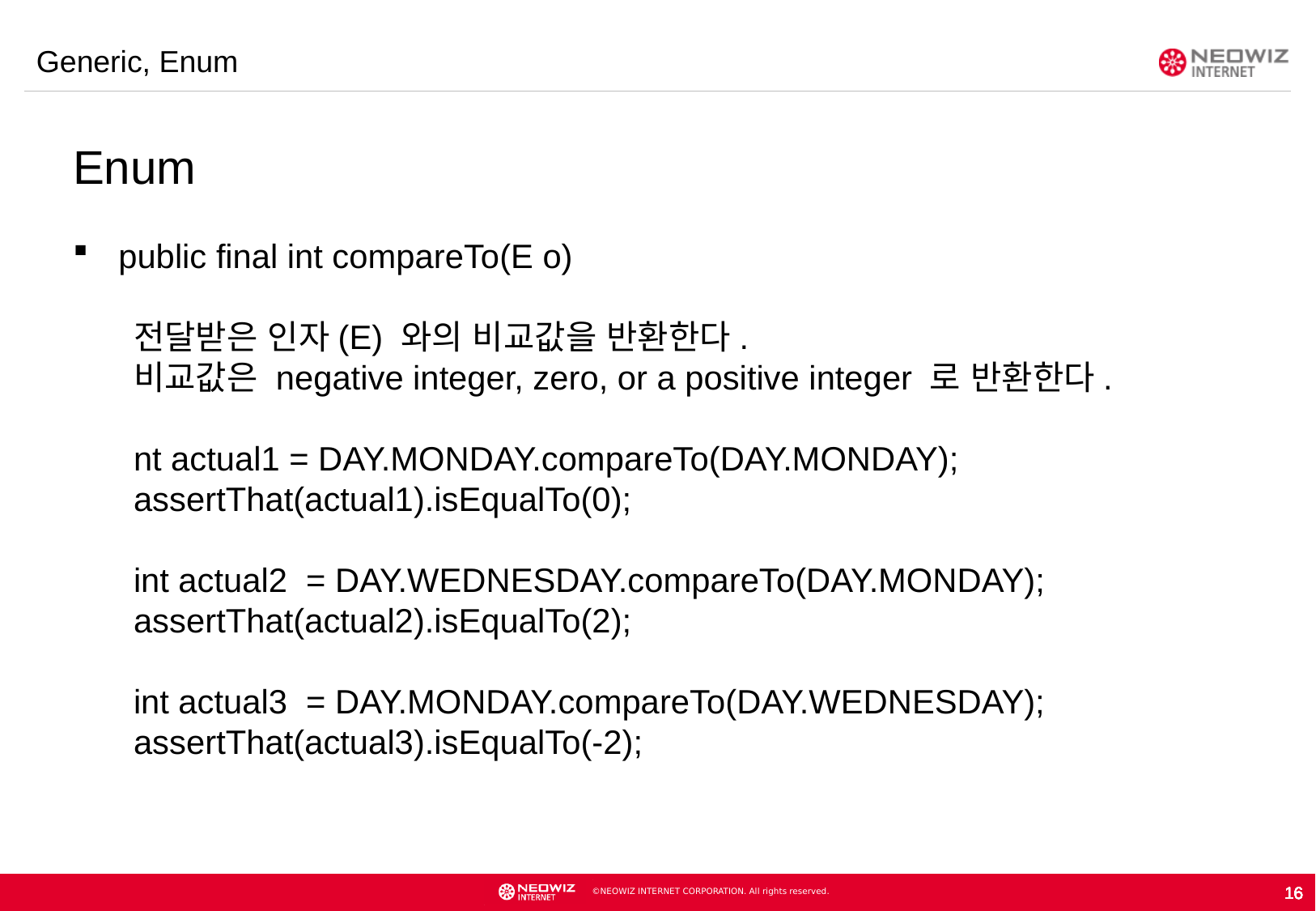

Generic, Enum

Enum

public final int compareTo(E o)

전달받은 인자(E) 와의 비교값을 반환한다.
비교값은 negative integer, zero, or a positive integer 로 반환한다.

nt actual1 = DAY.MONDAY.compareTo(DAY.MONDAY);
assertThat(actual1).isEqualTo(0);

int actual2  = DAY.WEDNESDAY.compareTo(DAY.MONDAY);
assertThat(actual2).isEqualTo(2);

int actual3  = DAY.MONDAY.compareTo(DAY.WEDNESDAY);
assertThat(actual3).isEqualTo(-2);
16
16
16
16
16
16
16
16
16
16